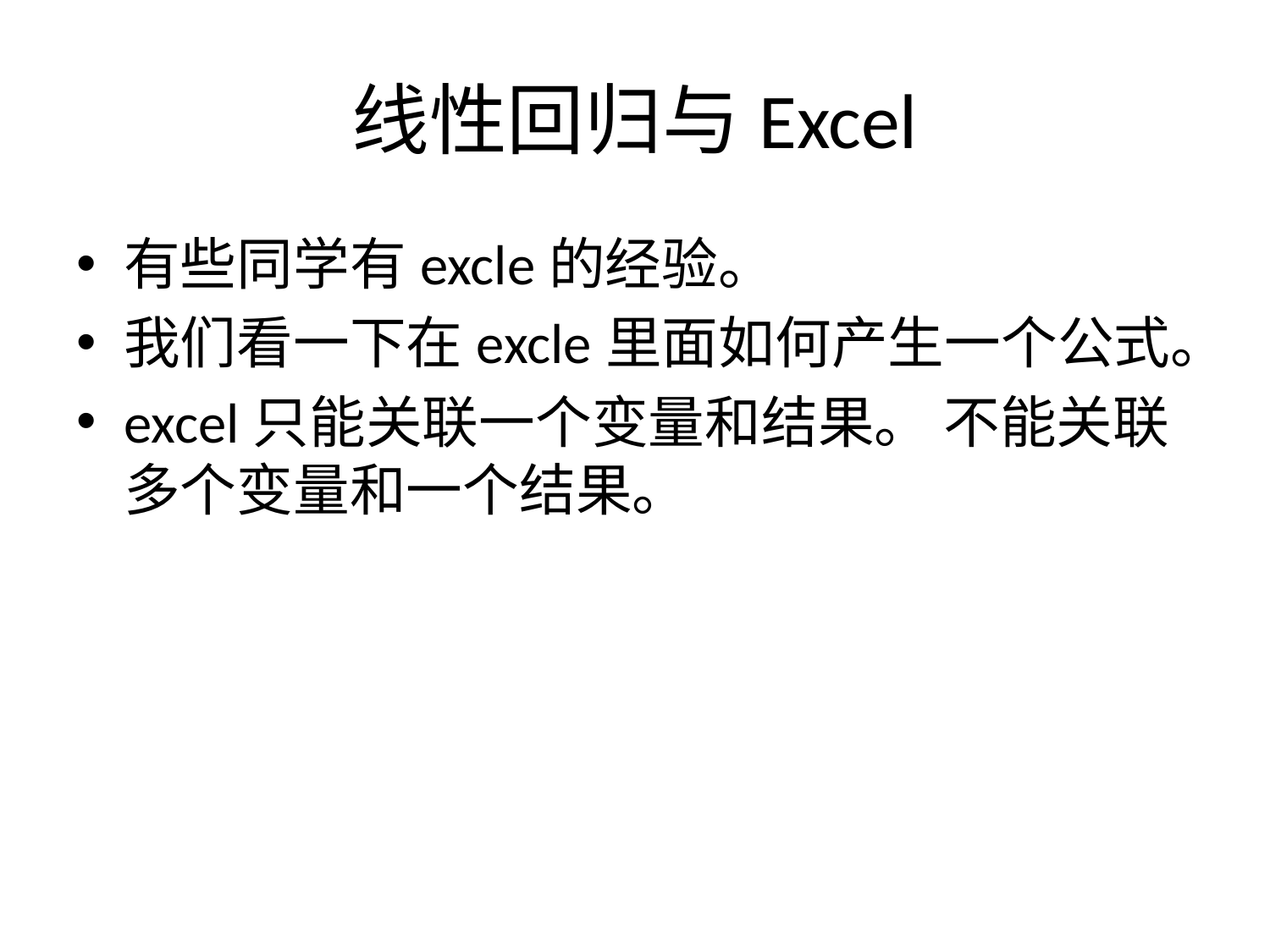

# 线性回归与Excel
有些同学有excle的经验。
我们看一下在excle里面如何产生一个公式。
excel只能关联一个变量和结果。 不能关联多个变量和一个结果。